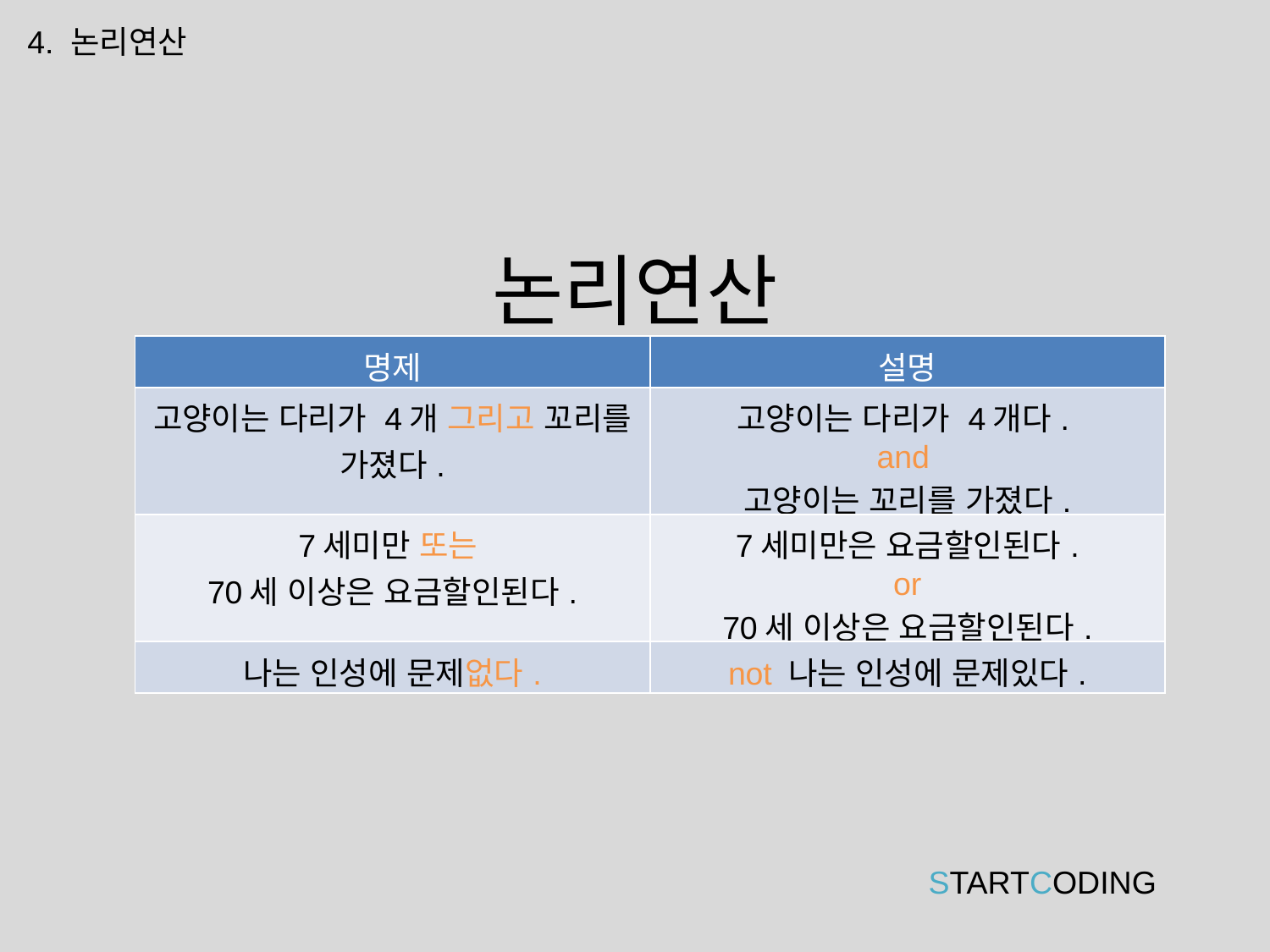

4. 논리연산
# 논리연산
| 명제 | 설명 |
| --- | --- |
| 고양이는 다리가 4개 그리고 꼬리를 가졌다. | 고양이는 다리가 4개다. and 고양이는 꼬리를 가졌다. |
| 7세미만 또는 70세 이상은 요금할인된다. | 7세미만은 요금할인된다. or 70세 이상은 요금할인된다. |
| 나는 인성에 문제없다. | not 나는 인성에 문제있다. |
STARTCODING